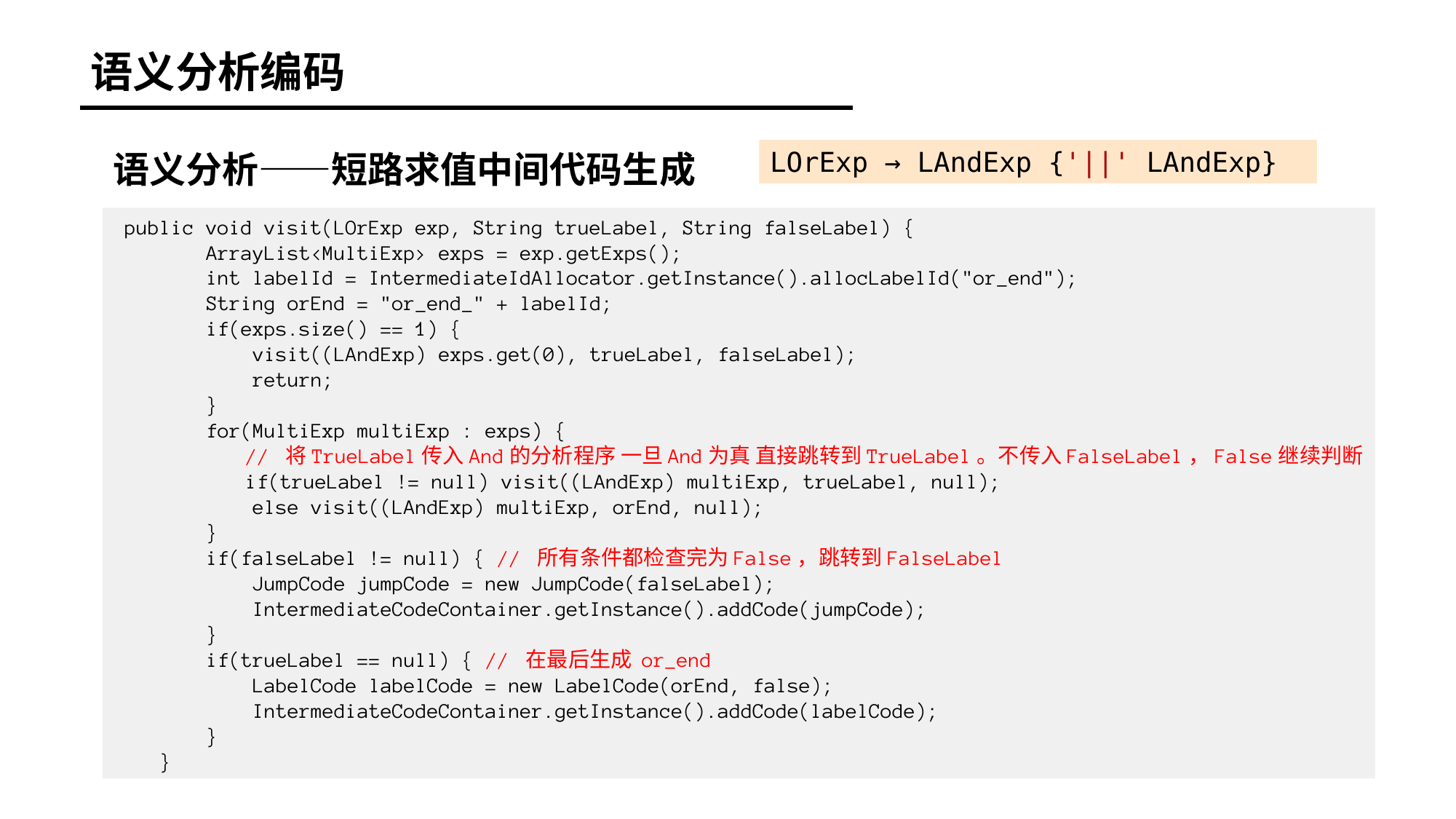

语义分析编码
LOrExp → LAndExp {'||' LAndExp}
语义分析——短路求值中间代码生成
 public void visit(LOrExp exp, String trueLabel, String falseLabel) {
        ArrayList<MultiExp> exps = exp.getExps();
        int labelId = IntermediateIdAllocator.getInstance().allocLabelId("or_end");
        String orEnd = "or_end_" + labelId;
        if(exps.size() == 1) {
            visit((LAndExp) exps.get(0), trueLabel, falseLabel);
            return;
        }
        for(MultiExp multiExp : exps) {
	  // 将TrueLabel传入And的分析程序 一旦And为真 直接跳转到TrueLabel。不传入FalseLabel，False继续判断
	  if(trueLabel != null) visit((LAndExp) multiExp, trueLabel, null);
            else visit((LAndExp) multiExp, orEnd, null);
        }
        if(falseLabel != null) { // 所有条件都检查完为False，跳转到FalseLabel
            JumpCode jumpCode = new JumpCode(falseLabel);
            IntermediateCodeContainer.getInstance().addCode(jumpCode);
        }
        if(trueLabel == null) { // 在最后生成 or_end
            LabelCode labelCode = new LabelCode(orEnd, false);
            IntermediateCodeContainer.getInstance().addCode(labelCode);
        }
    }